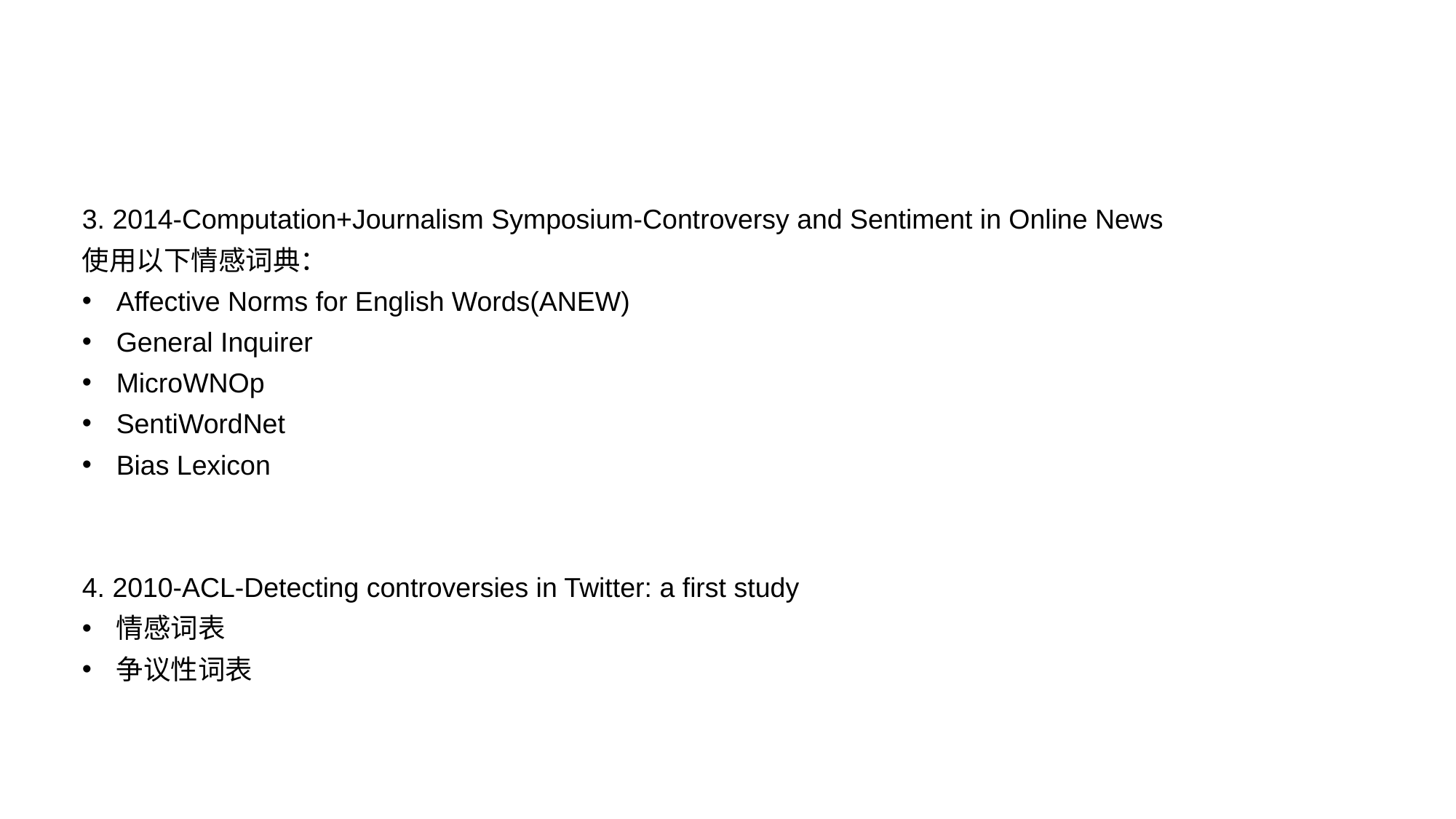

3. 2014-Computation+Journalism Symposium-Controversy and Sentiment in Online News
使用以下情感词典：
Affective Norms for English Words(ANEW)
General Inquirer
MicroWNOp
SentiWordNet
Bias Lexicon

4. 2010-ACL-Detecting controversies in Twitter: a first study
情感词表
争议性词表